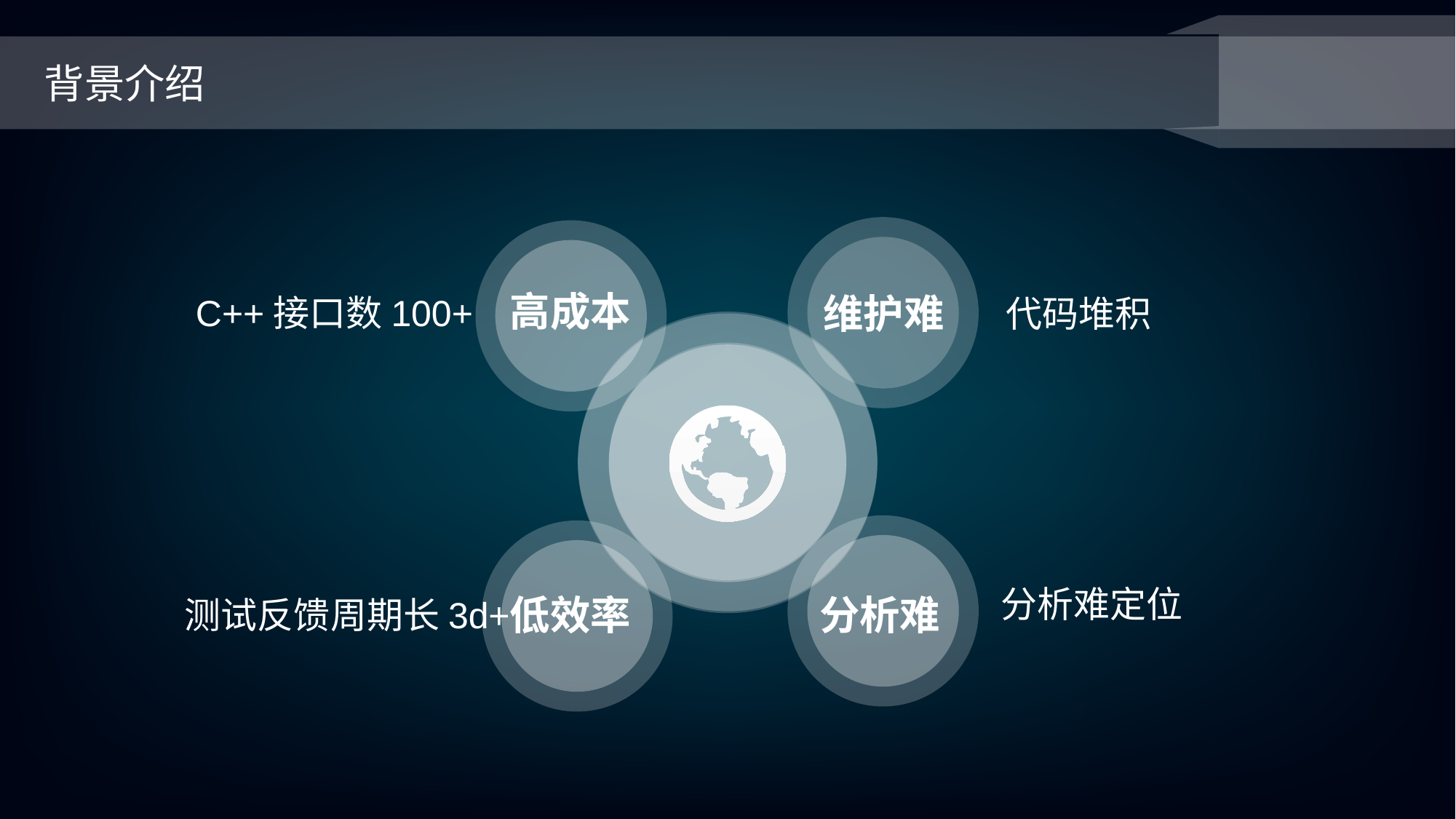

背景介绍

维护难

高成本
C++接口数100+
代码堆积

分析难

低效率
分析难定位
测试反馈周期长3d+